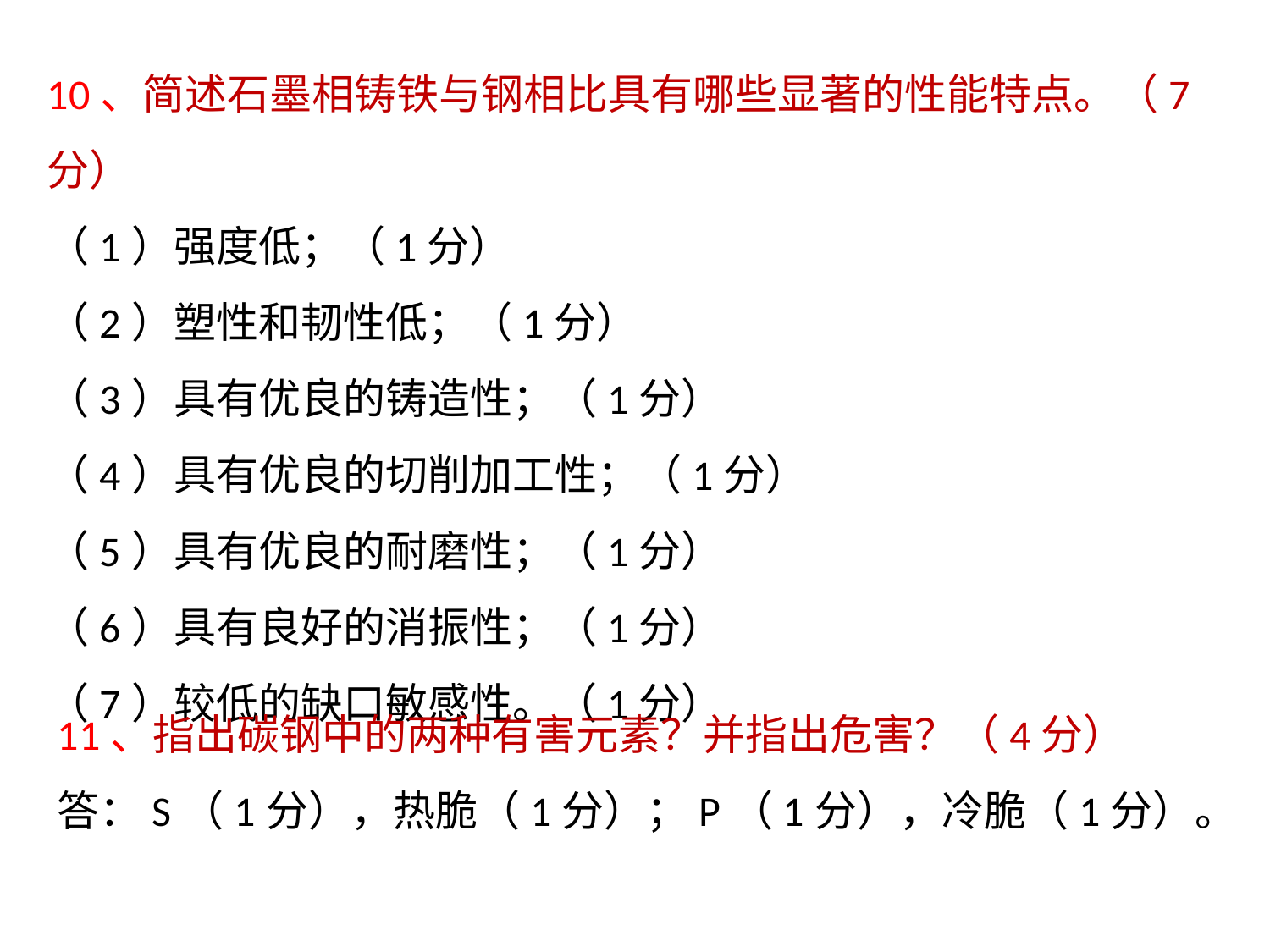

10、简述石墨相铸铁与钢相比具有哪些显著的性能特点。（7分）
（1）强度低；（1分）
（2）塑性和韧性低；（1分）
（3）具有优良的铸造性；（1分）
（4）具有优良的切削加工性；（1分）
（5）具有优良的耐磨性；（1分）
（6）具有良好的消振性；（1分）
（7）较低的缺口敏感性。（1分）
11、指出碳钢中的两种有害元素？并指出危害？（4分）
答：S（1分），热脆（1分）；P（1分），冷脆（1分）。